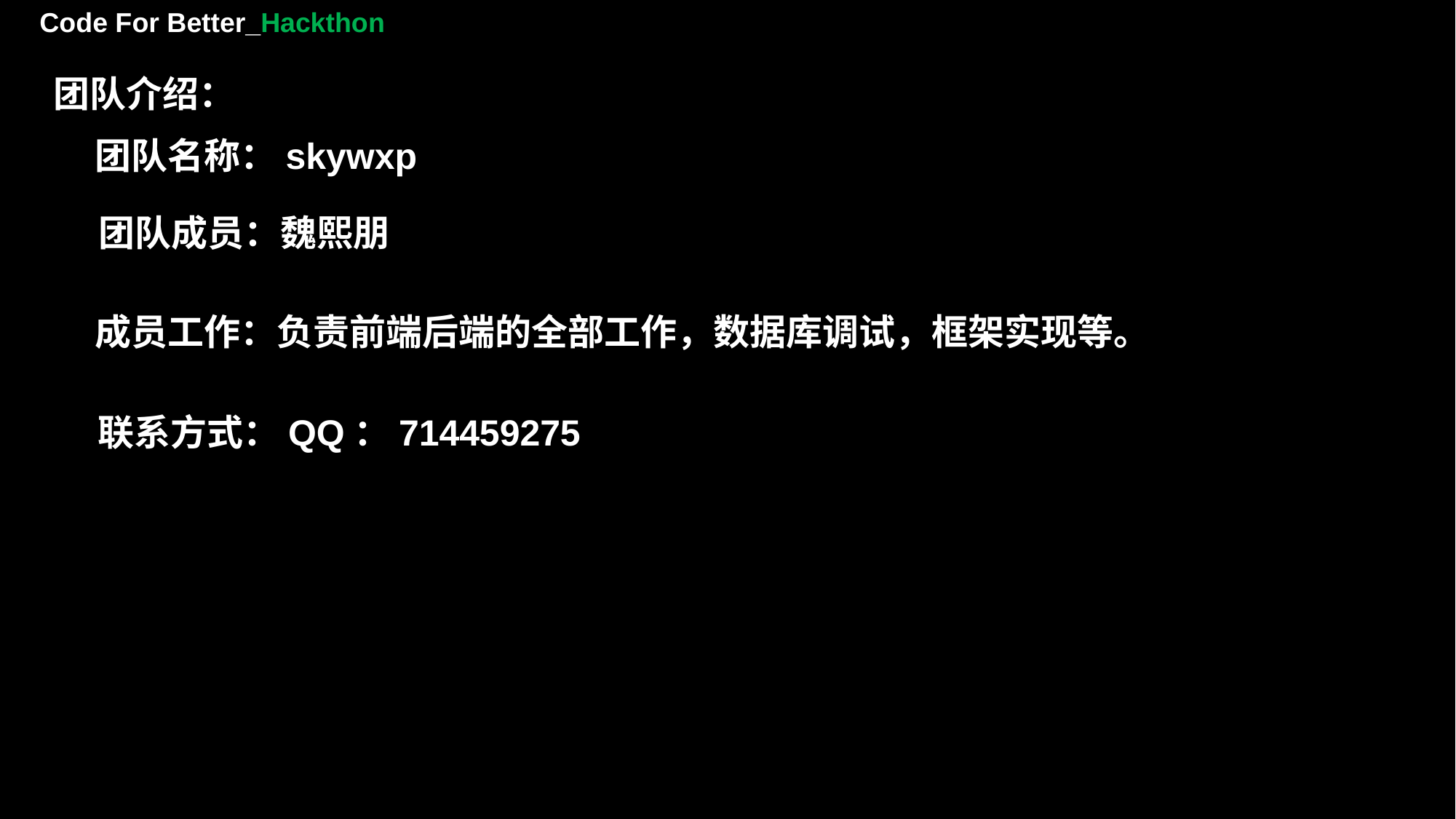

Code For Better_Hackthon

团队介绍：

团队名称：skywxp

团队成员：魏熙朋

成员工作：负责前端后端的全部工作，数据库调试，框架实现等。

联系方式：QQ：714459275